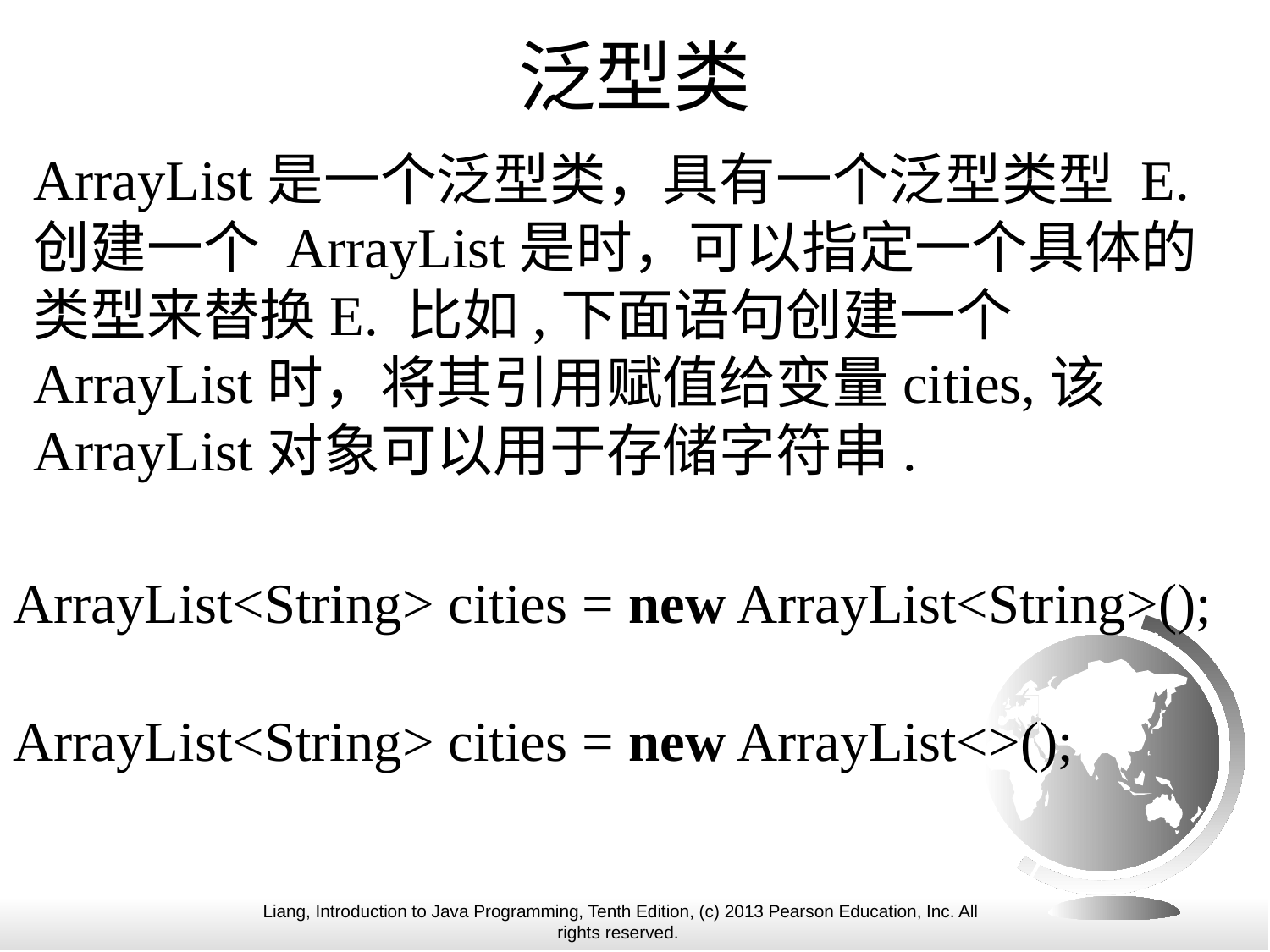

# 泛型类
ArrayList是一个泛型类，具有一个泛型类型 E. 创建一个 ArrayList是时，可以指定一个具体的类型来替换E. 比如,下面语句创建一个 ArrayList时，将其引用赋值给变量cities,该ArrayList对象可以用于存储字符串.

ArrayList<String> cities = new ArrayList<String>();
ArrayList<String> cities = new ArrayList<>();
2